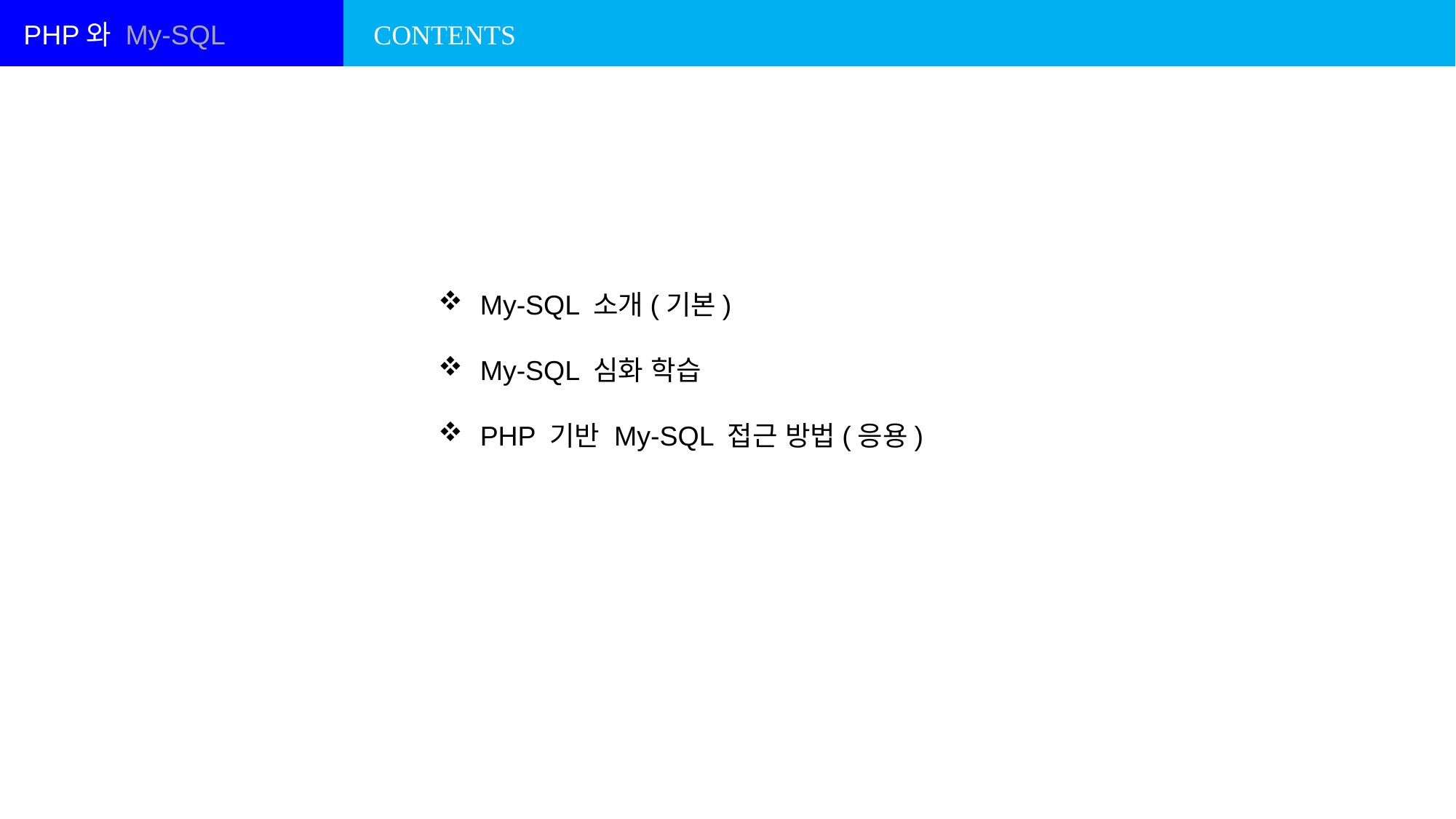

PHP와 My-SQL
CONTENTS
 My-SQL 소개(기본)
 My-SQL 심화 학습
 PHP 기반 My-SQL 접근 방법(응용)